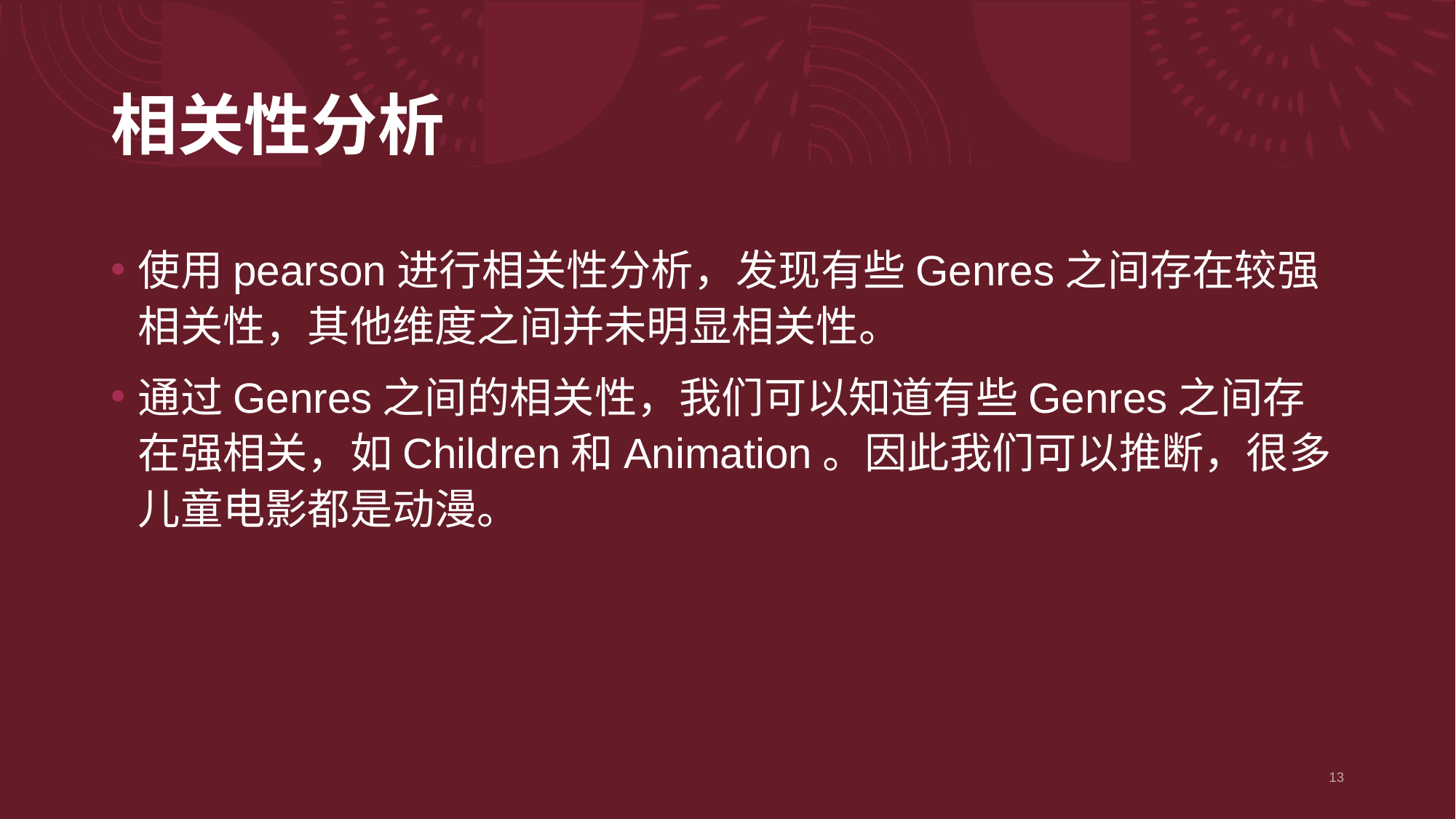

# 相关性分析
使用pearson进行相关性分析，发现有些Genres之间存在较强相关性，其他维度之间并未明显相关性。
通过Genres之间的相关性，我们可以知道有些Genres之间存在强相关，如Children和Animation。因此我们可以推断，很多儿童电影都是动漫。
13